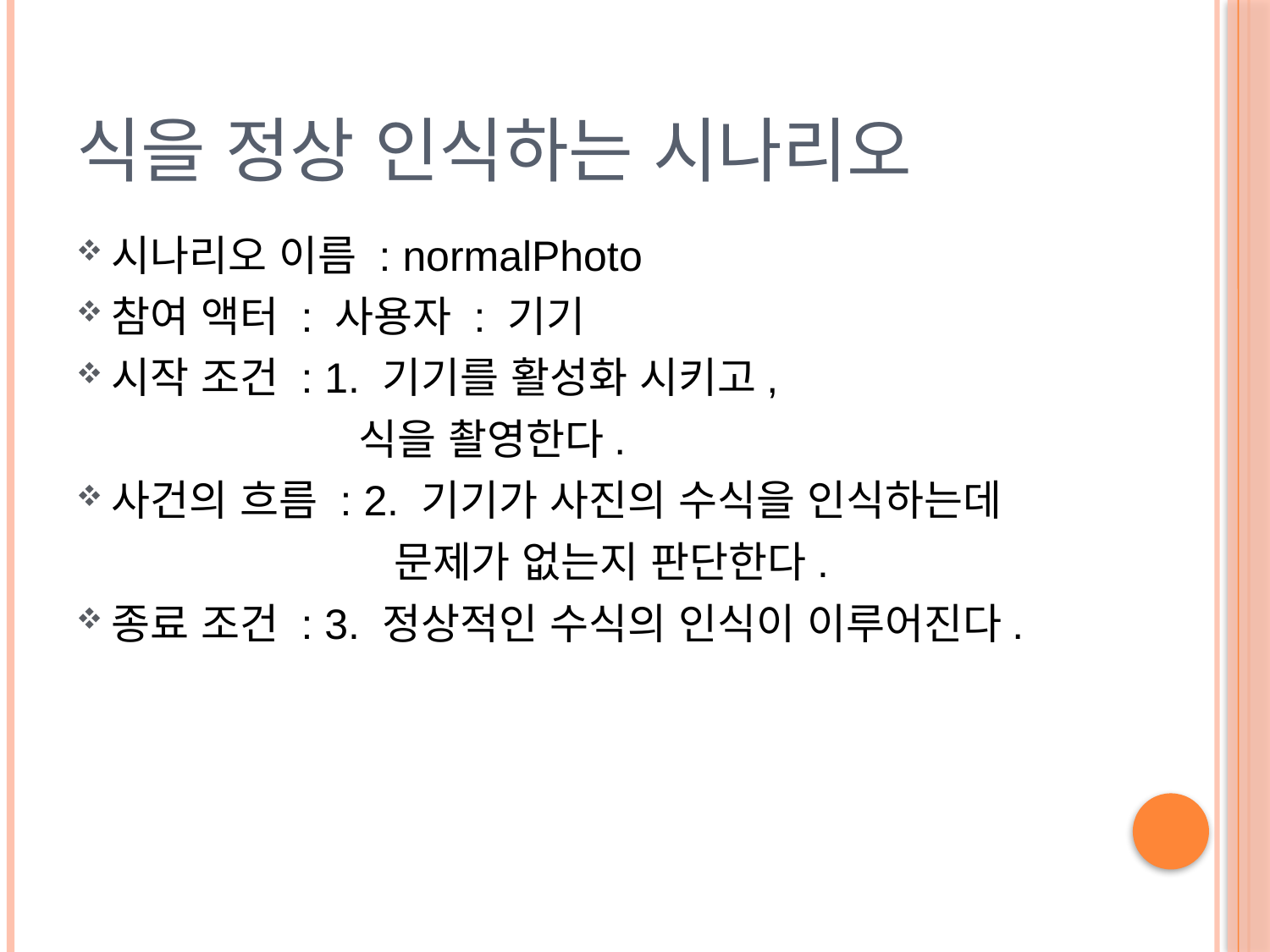

# 식을 정상 인식하는 시나리오
시나리오 이름 : normalPhoto
참여 액터 : 사용자 : 기기
시작 조건 : 1. 기기를 활성화 시키고,
식을 촬영한다.
사건의 흐름 : 2. 기기가 사진의 수식을 인식하는데
문제가 없는지 판단한다.
종료 조건 : 3. 정상적인 수식의 인식이 이루어진다.